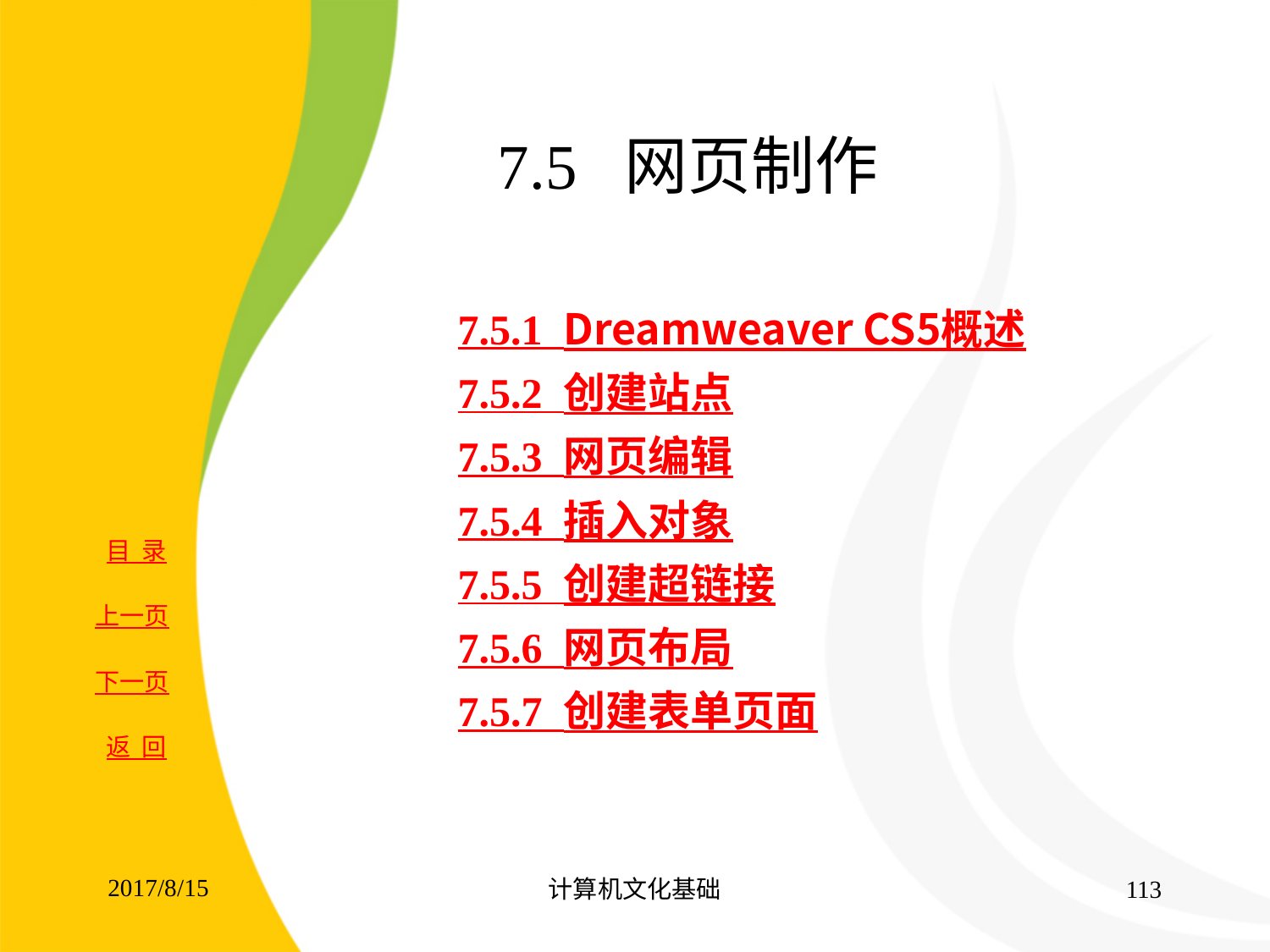

# 7.5  网页制作
7.5.1  Dreamweaver CS5概述
7.5.2  创建站点
7.5.3  网页编辑
7.5.4  插入对象
7.5.5  创建超链接
7.5.6  网页布局
7.5.7  创建表单页面
2017/8/15
计算机文化基础
113